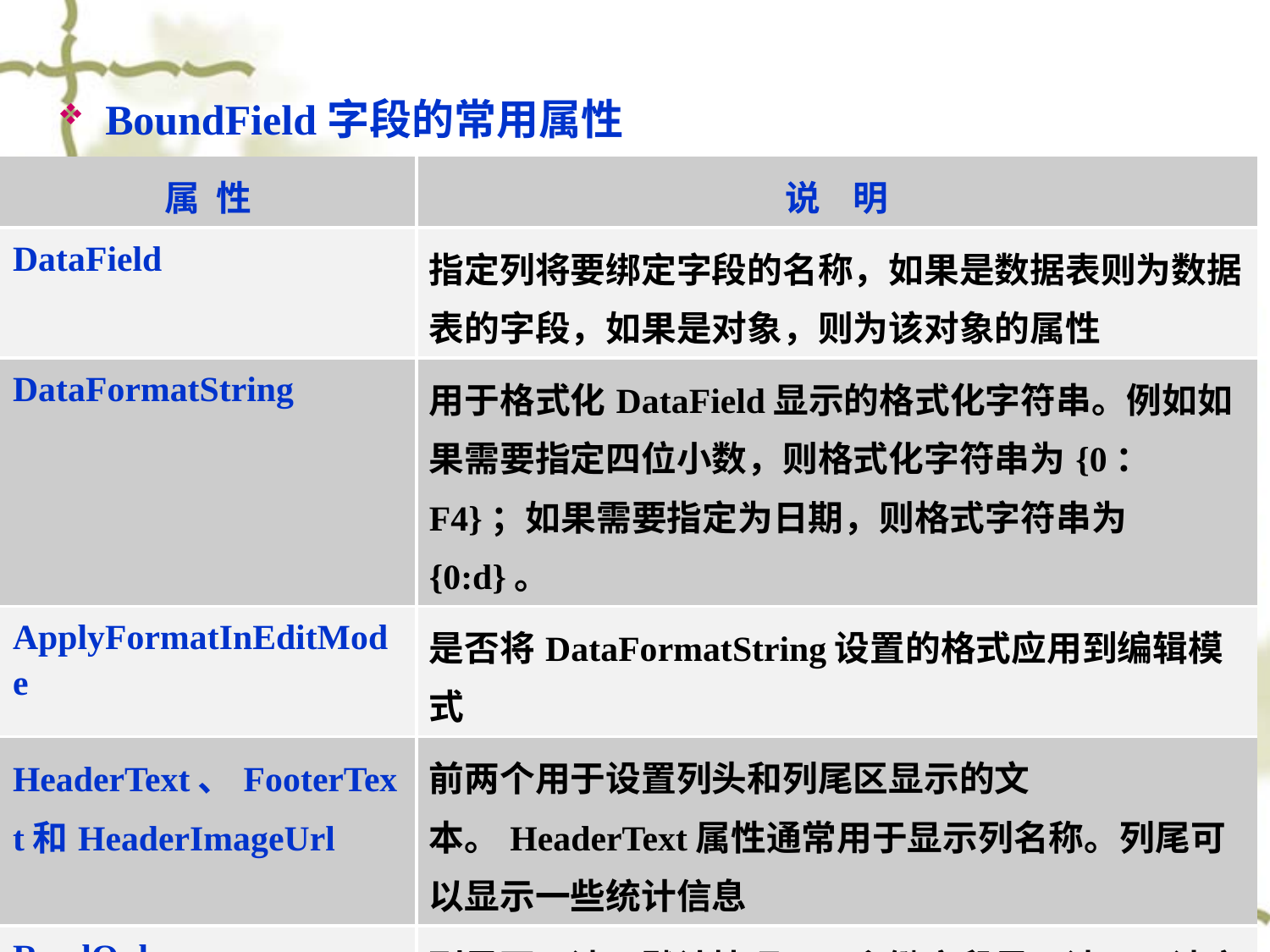

BoundField字段的常用属性
| 属 性 | 说 明 |
| --- | --- |
| DataField | 指定列将要绑定字段的名称，如果是数据表则为数据表的字段，如果是对象，则为该对象的属性 |
| DataFormatString | 用于格式化DataField显示的格式化字符串。例如如果需要指定四位小数，则格式化字符串为{0：F4}；如果需要指定为日期，则格式字符串为{0:d}。 |
| ApplyFormatInEditMode | 是否将DataFormatString设置的格式应用到编辑模式 |
| HeaderText、FooterText和HeaderImageUrl | 前两个用于设置列头和列尾区显示的文本。HeaderText属性通常用于显示列名称。列尾可以显示一些统计信息 |
| ReadOnly | 列是否只读，默认情况下，主键字段是只读，只读字段将不能进入编辑模式 |
| Visible | 列是否可见。如果设置为false，则不产生任何HTML输出 |